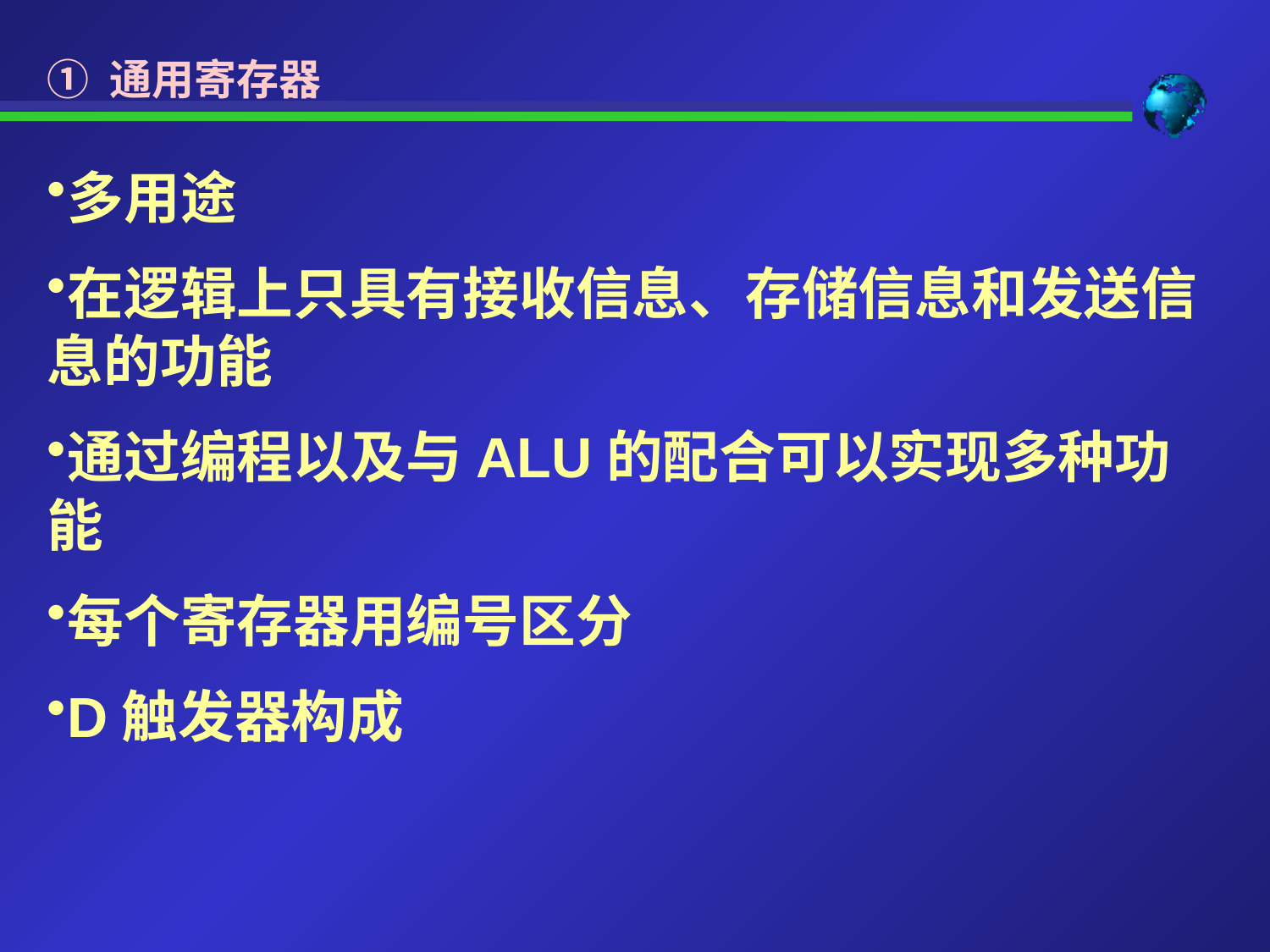

① 通用寄存器
多用途
在逻辑上只具有接收信息、存储信息和发送信息的功能
通过编程以及与ALU的配合可以实现多种功能
每个寄存器用编号区分
D触发器构成

8